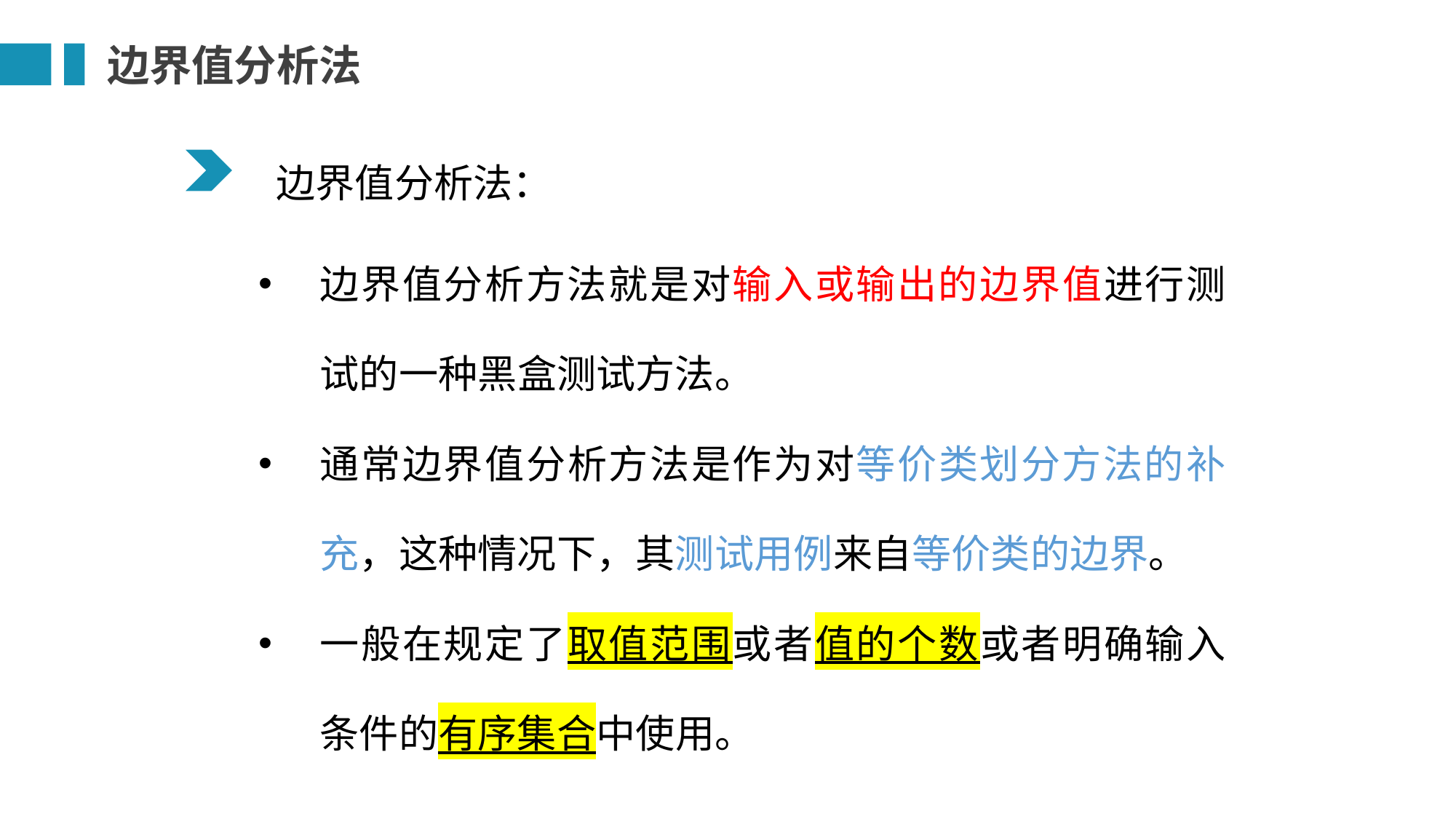

边界值分析法

边界值分析法：

边界值分析方法就是对输入或输出的边界值进行测试的一种黑盒测试方法。
通常边界值分析方法是作为对等价类划分方法的补充，这种情况下，其测试用例来自等价类的边界。
一般在规定了取值范围或者值的个数或者明确输入条件的有序集合中使用。
36